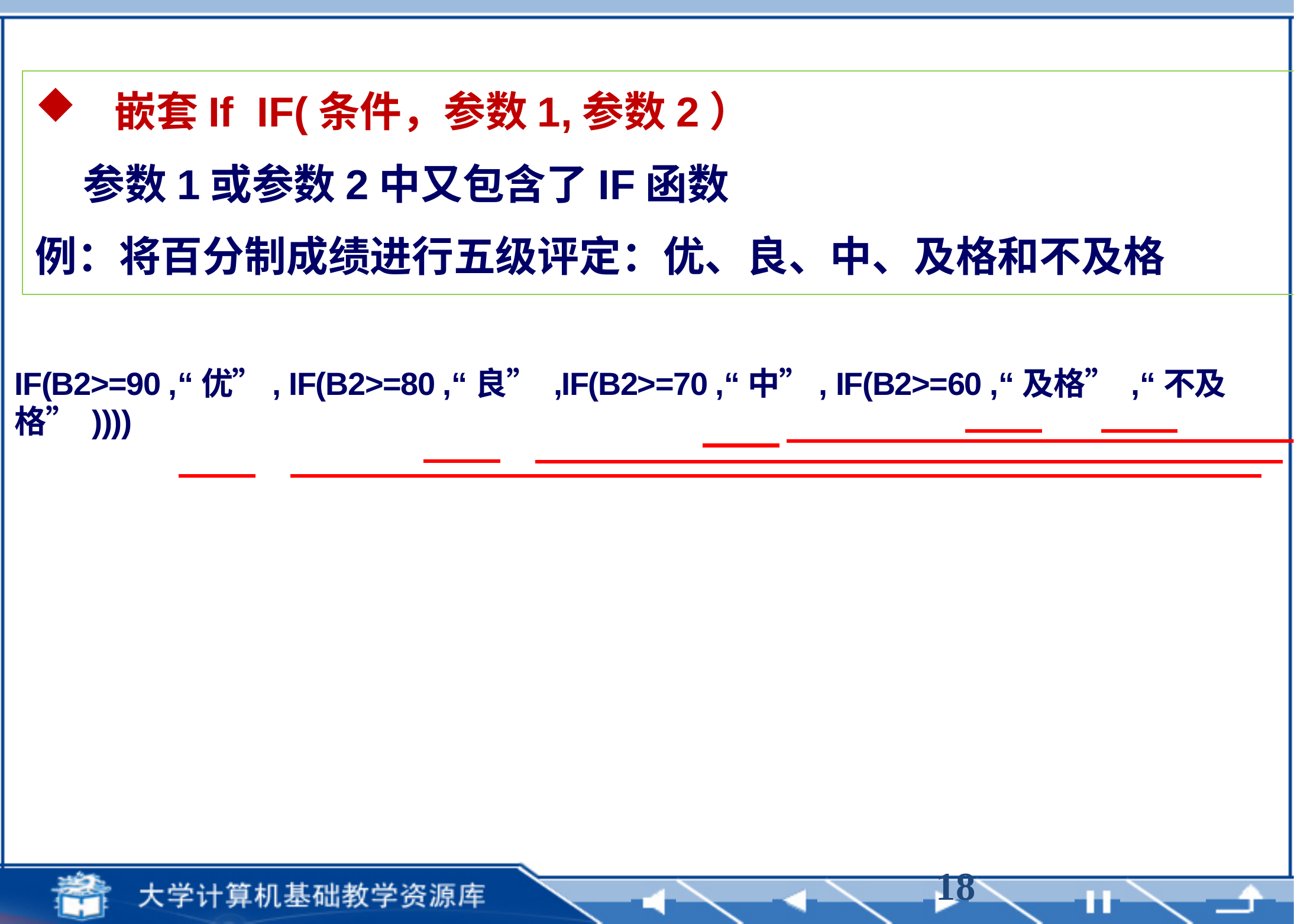

嵌套If  IF(条件，参数1,参数2）
    参数1或参数2中又包含了IF函数
例：将百分制成绩进行五级评定：优、良、中、及格和不及格
IF(B2>=90 ,“优”, IF(B2>=80 ,“良” ,IF(B2>=70 ,“中”, IF(B2>=60 ,“及格” ,“不及格” ))))
18